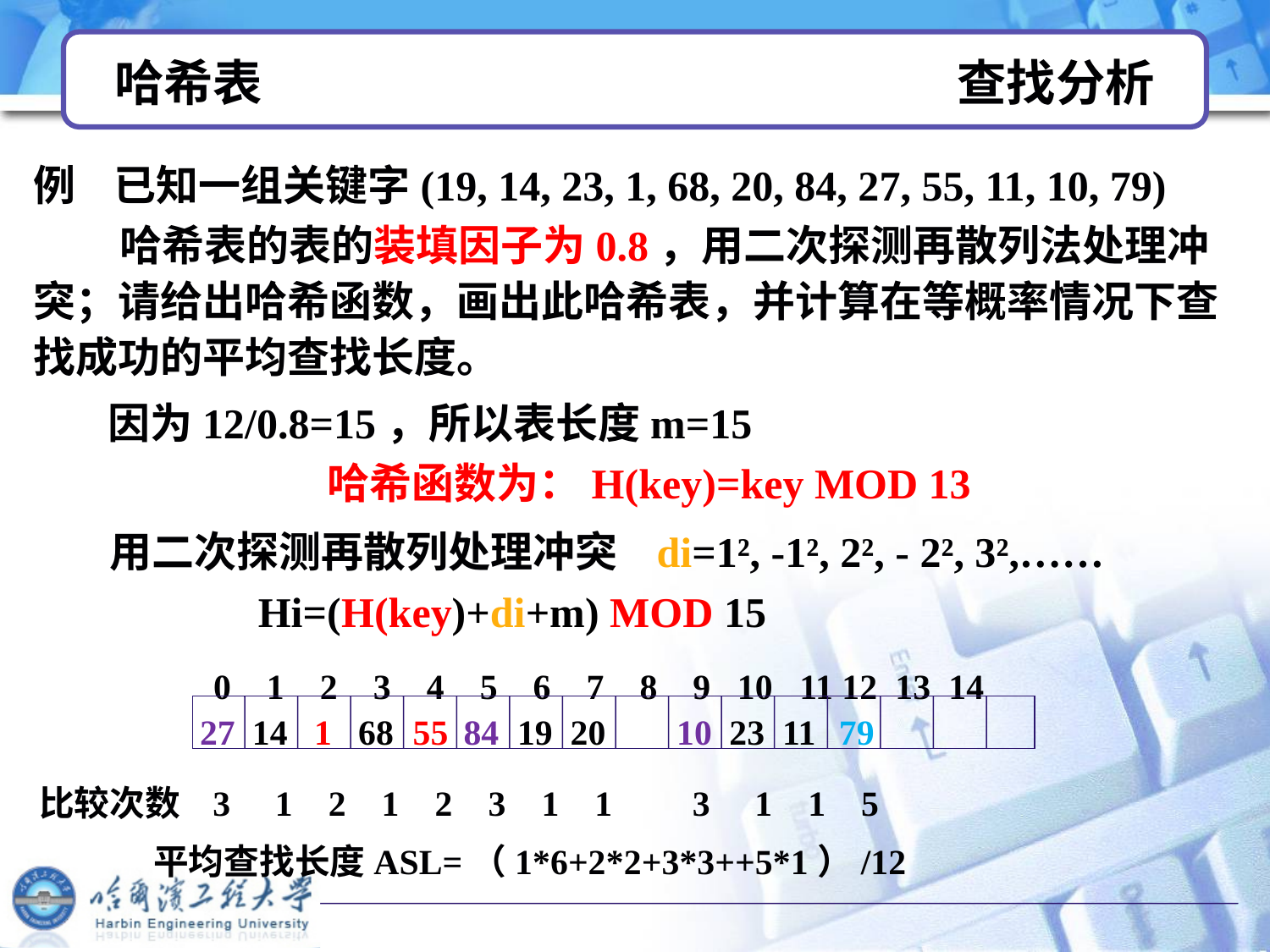

# 哈希表                                                              查找分析
例    已知一组关键字(19, 14, 23, 1, 68, 20, 84, 27, 55, 11, 10, 79)
        哈希表的表的装填因子为0.8，用二次探测再散列法处理冲突；请给出哈希函数，画出此哈希表，并计算在等概率情况下查找成功的平均查找长度。
因为12/0.8=15，所以表长度m=15
                      哈希函数为：H(key)=key MOD 13
用二次探测再散列处理冲突   di=1², -1², 2², - 2², 3²,……
              Hi=(H(key)+di+m) MOD 15
0    1    2    3    4    5    6    7    8    9   10   11 12  13  14

27
14
 1
68
55
84
19
20
10
23
11
79
比较次数   3     1    2    1    2    3    1    1         3     1    1    5
             平均查找长度ASL=（1*6+2*2+3*3++5*1）/12